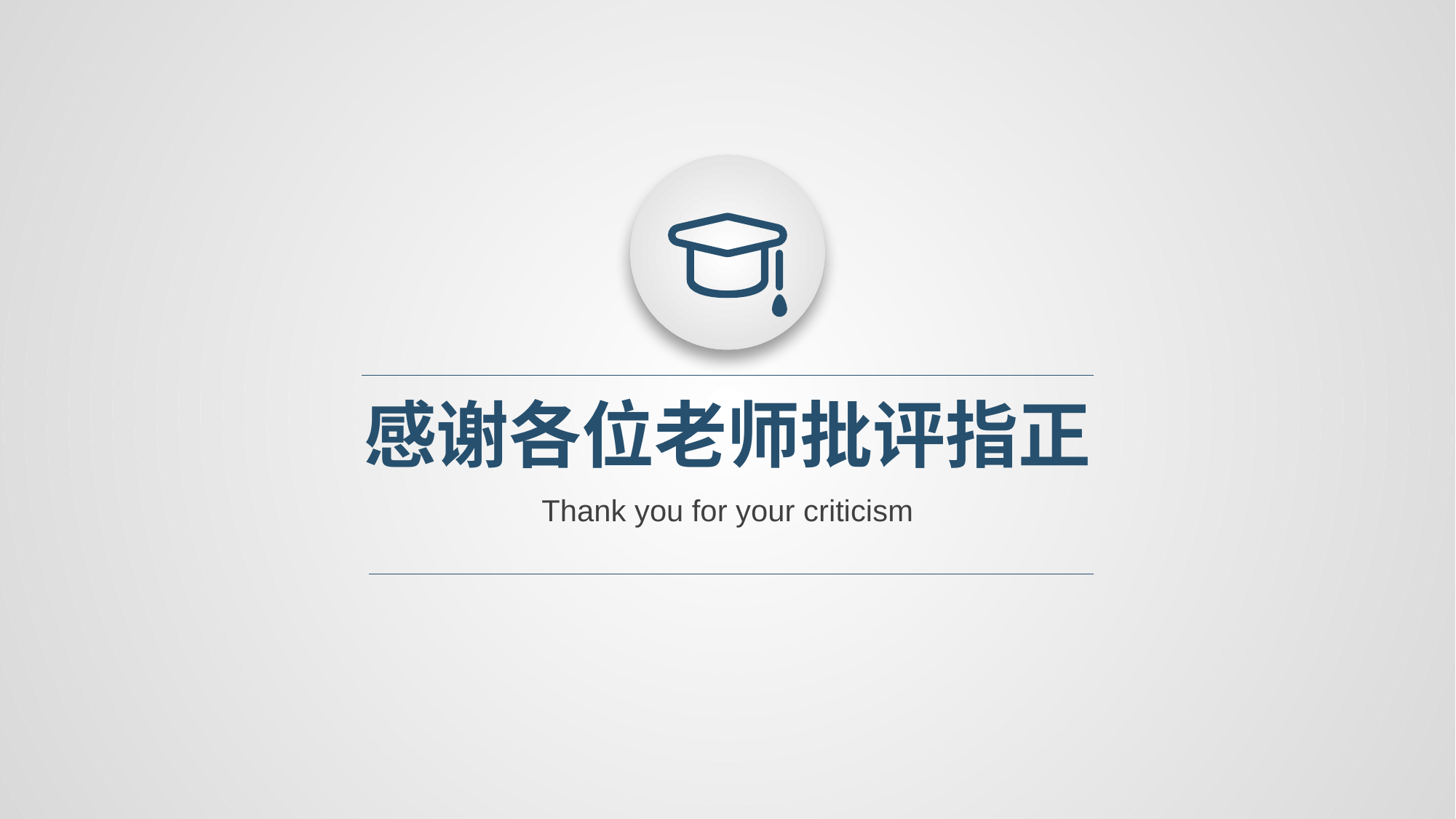

# 感谢各位老师批评指正
Thank you for your criticism